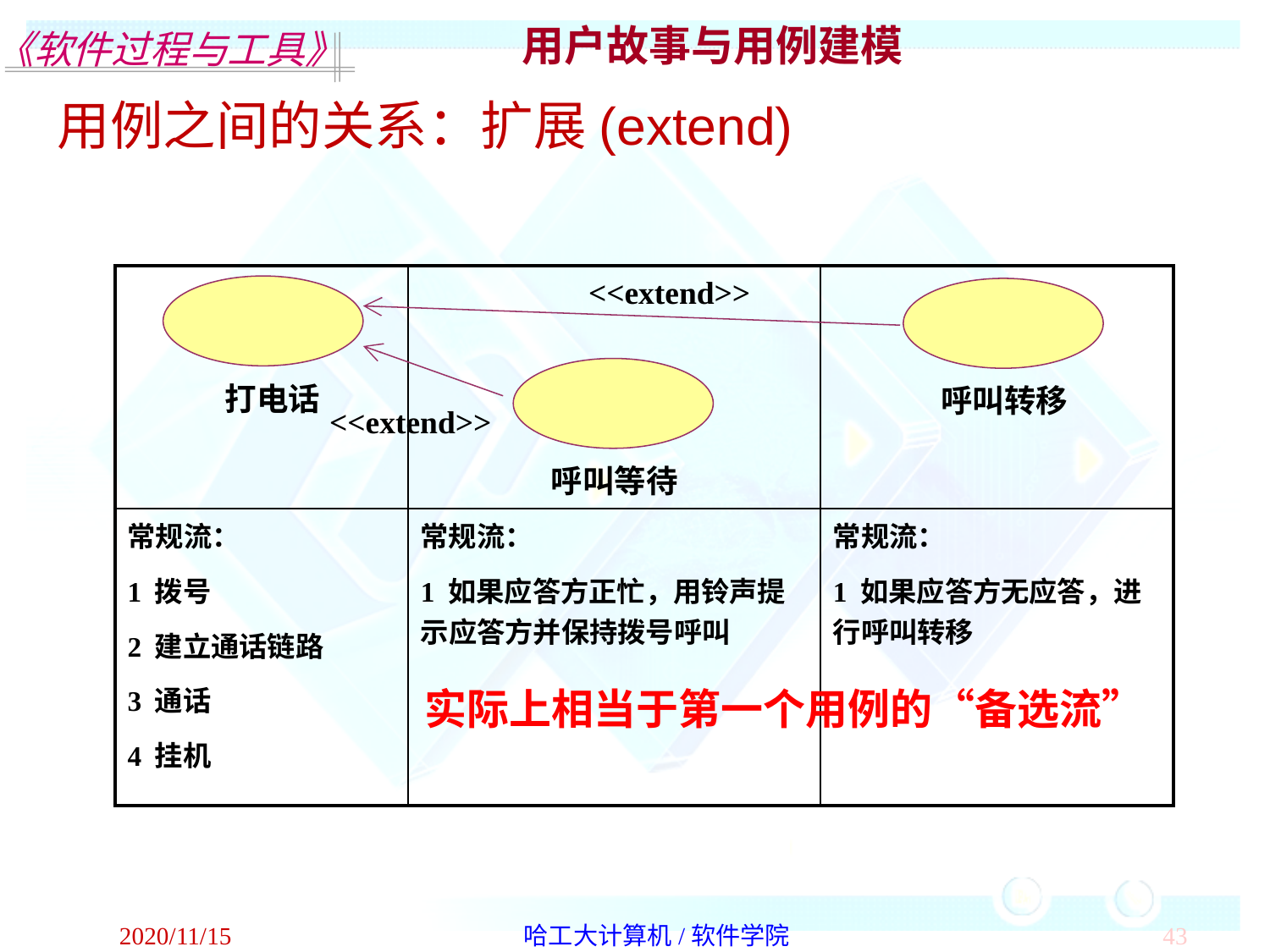

用户故事与用例建模
用例之间的关系：扩展(extend)
|  |  |  |
| --- | --- | --- |
| 常规流： 1 拨号 2 建立通话链路 3 通话 4 挂机 | 常规流： 1 如果应答方正忙，用铃声提示应答方并保持拨号呼叫 | 常规流： 1 如果应答方无应答，进行呼叫转移 |
<<extend>>

打电话
呼叫转移
<<extend>>
呼叫等待
实际上相当于第一个用例的“备选流”